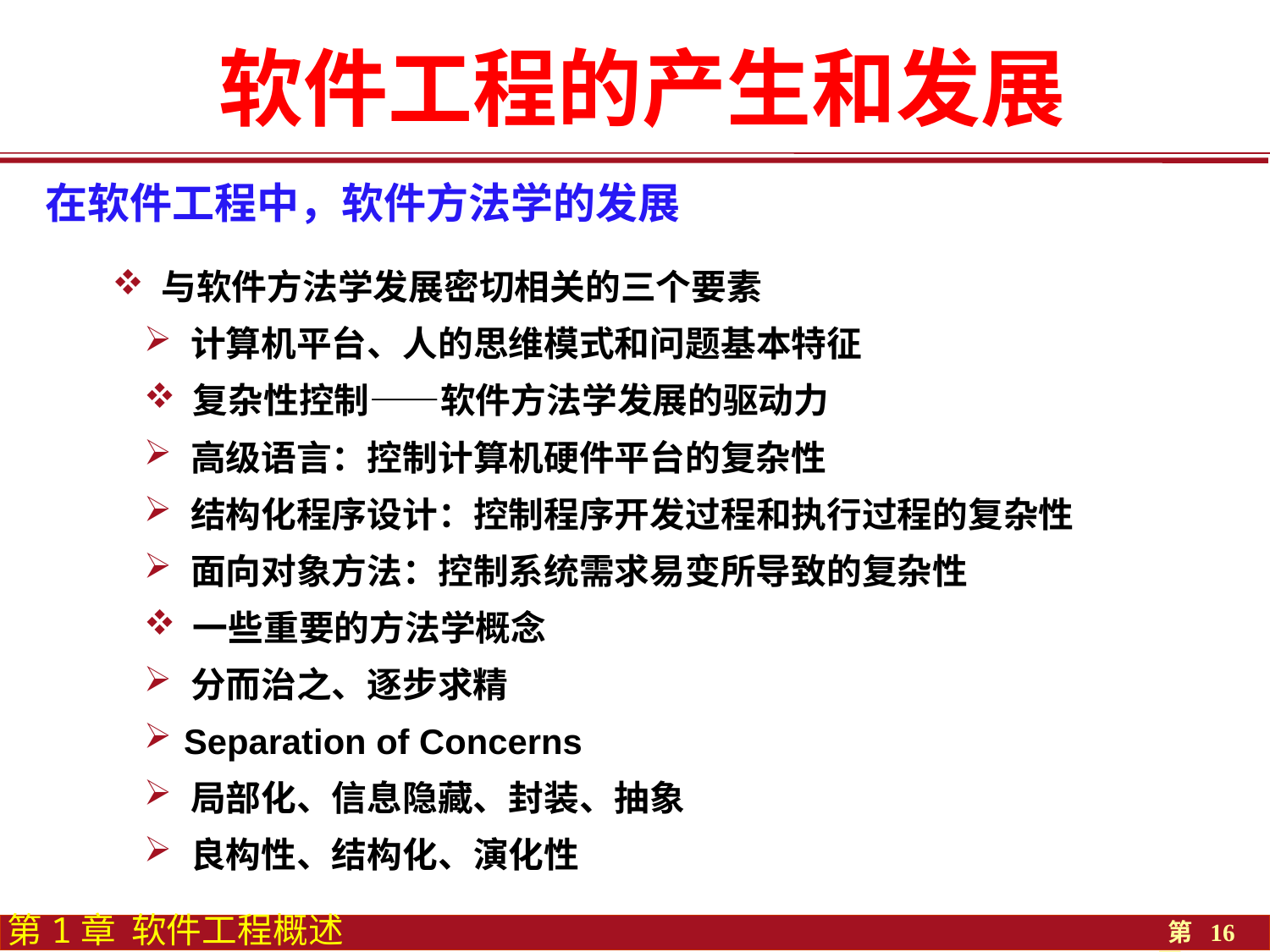

软件工程的产生和发展
在软件工程中，软件方法学的发展
 与软件方法学发展密切相关的三个要素
 计算机平台、人的思维模式和问题基本特征
 复杂性控制——软件方法学发展的驱动力
 高级语言：控制计算机硬件平台的复杂性
 结构化程序设计：控制程序开发过程和执行过程的复杂性
 面向对象方法：控制系统需求易变所导致的复杂性
 一些重要的方法学概念
 分而治之、逐步求精
 Separation of Concerns
 局部化、信息隐藏、封装、抽象
 良构性、结构化、演化性